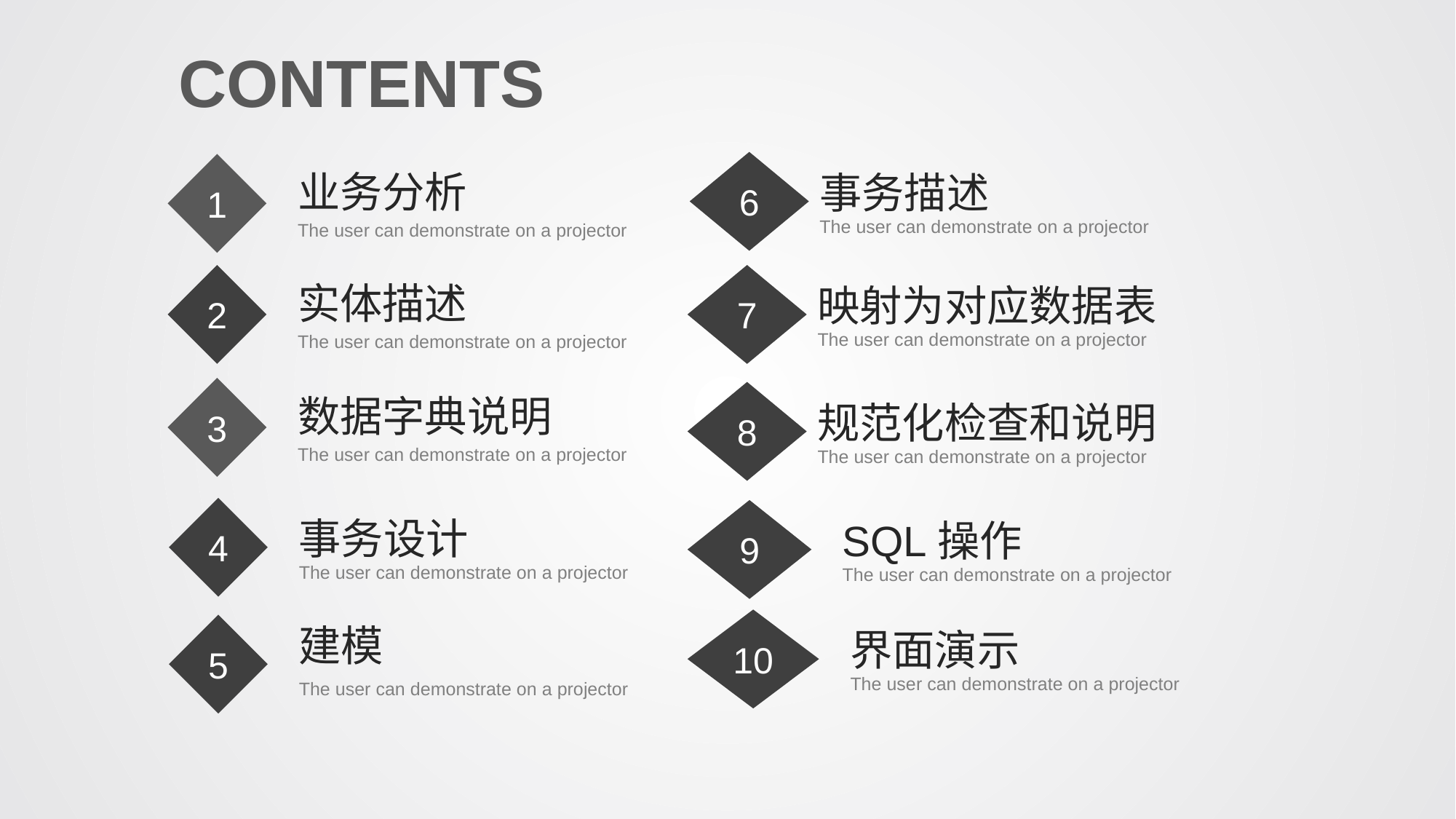

CONTENTS
6
事务描述
The user can demonstrate on a projector
1
业务分析
The user can demonstrate on a projector
2
实体描述
The user can demonstrate on a projector
7
映射为对应数据表
The user can demonstrate on a projector
3
数据字典说明
The user can demonstrate on a projector
8
规范化检查和说明
The user can demonstrate on a projector
4
事务设计
The user can demonstrate on a projector
9
SQL操作
The user can demonstrate on a projector
10
界面演示
The user can demonstrate on a projector
建模
The user can demonstrate on a projector
5